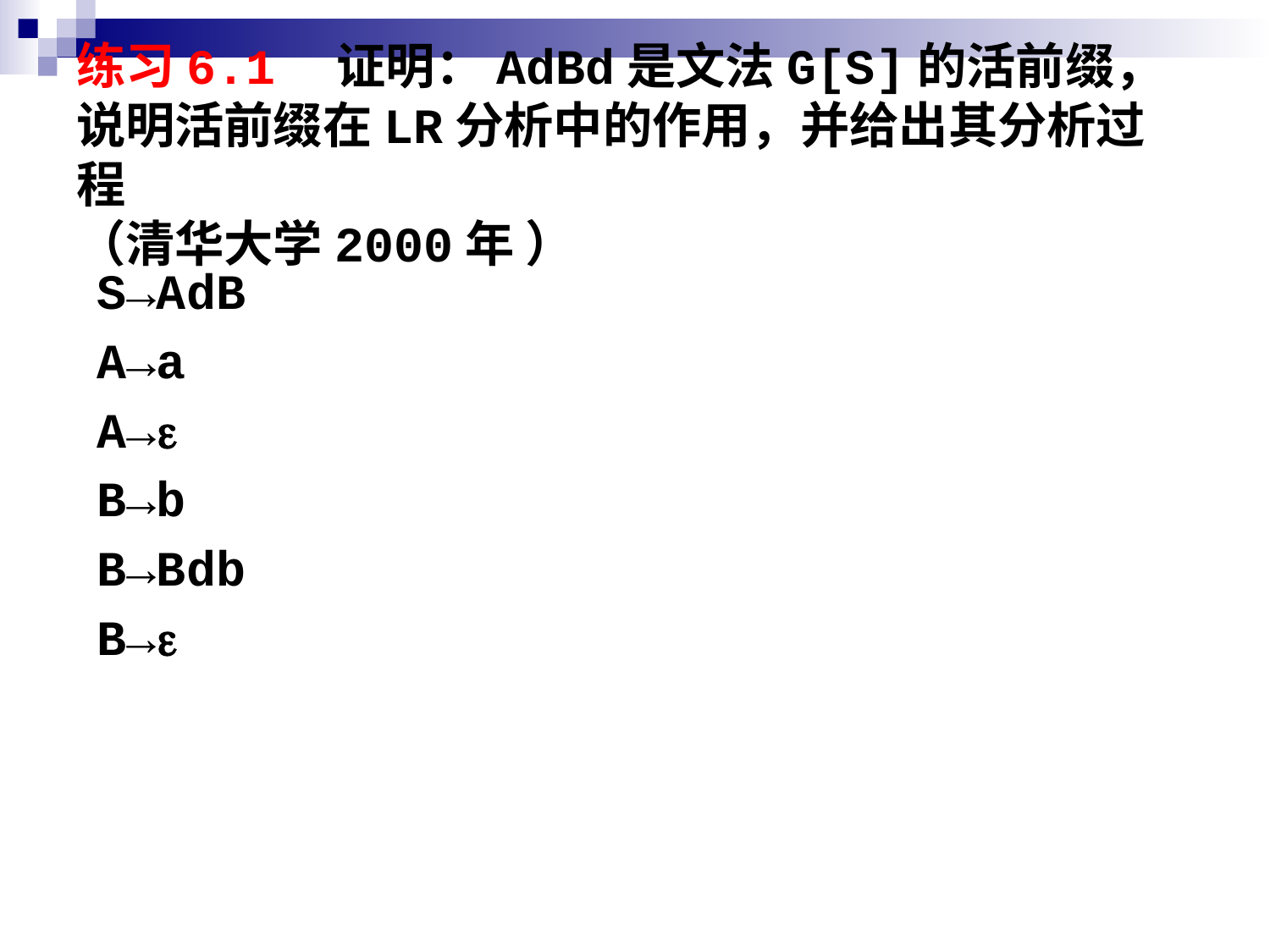

# 练习6.1　证明：AdBd是文法G[S]的活前缀，说明活前缀在LR分析中的作用，并给出其分析过程 （清华大学2000年 ）
S→AdB
A→a
A→ε
B→b
B→Bdb
B→ε